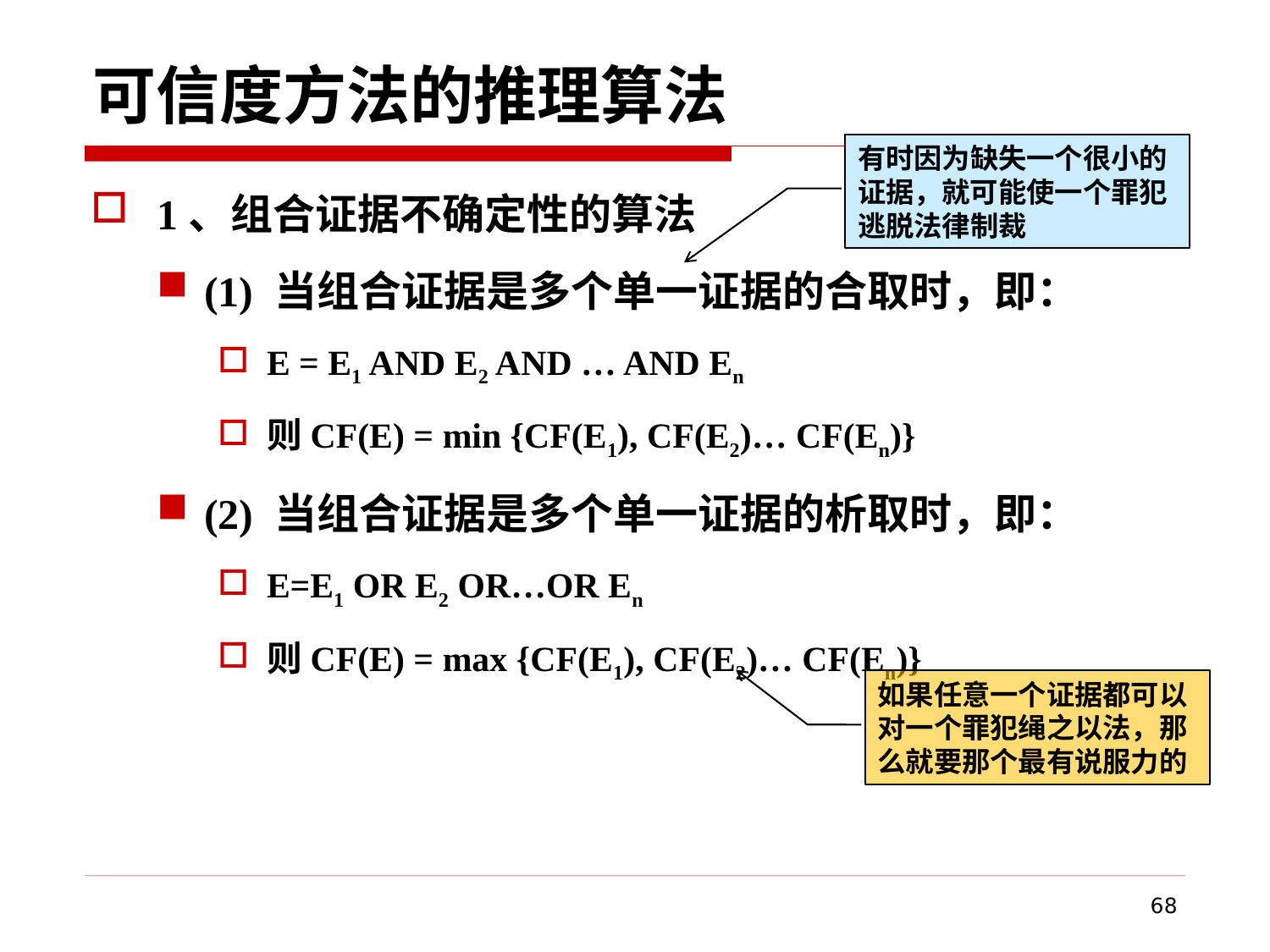

# 可信度方法的推理算法
有时因为缺失一个很小的证据，就可能使一个罪犯逃脱法律制裁
1、组合证据不确定性的算法
(1) 当组合证据是多个单一证据的合取时，即：
E = E1 AND E2 AND … AND En
则CF(E) = min {CF(E1), CF(E2)… CF(En)}
(2) 当组合证据是多个单一证据的析取时，即：
E=E1 OR E2 OR…OR En
则CF(E) = max {CF(E1), CF(E2)… CF(En)}
如果任意一个证据都可以对一个罪犯绳之以法，那么就要那个最有说服力的
68